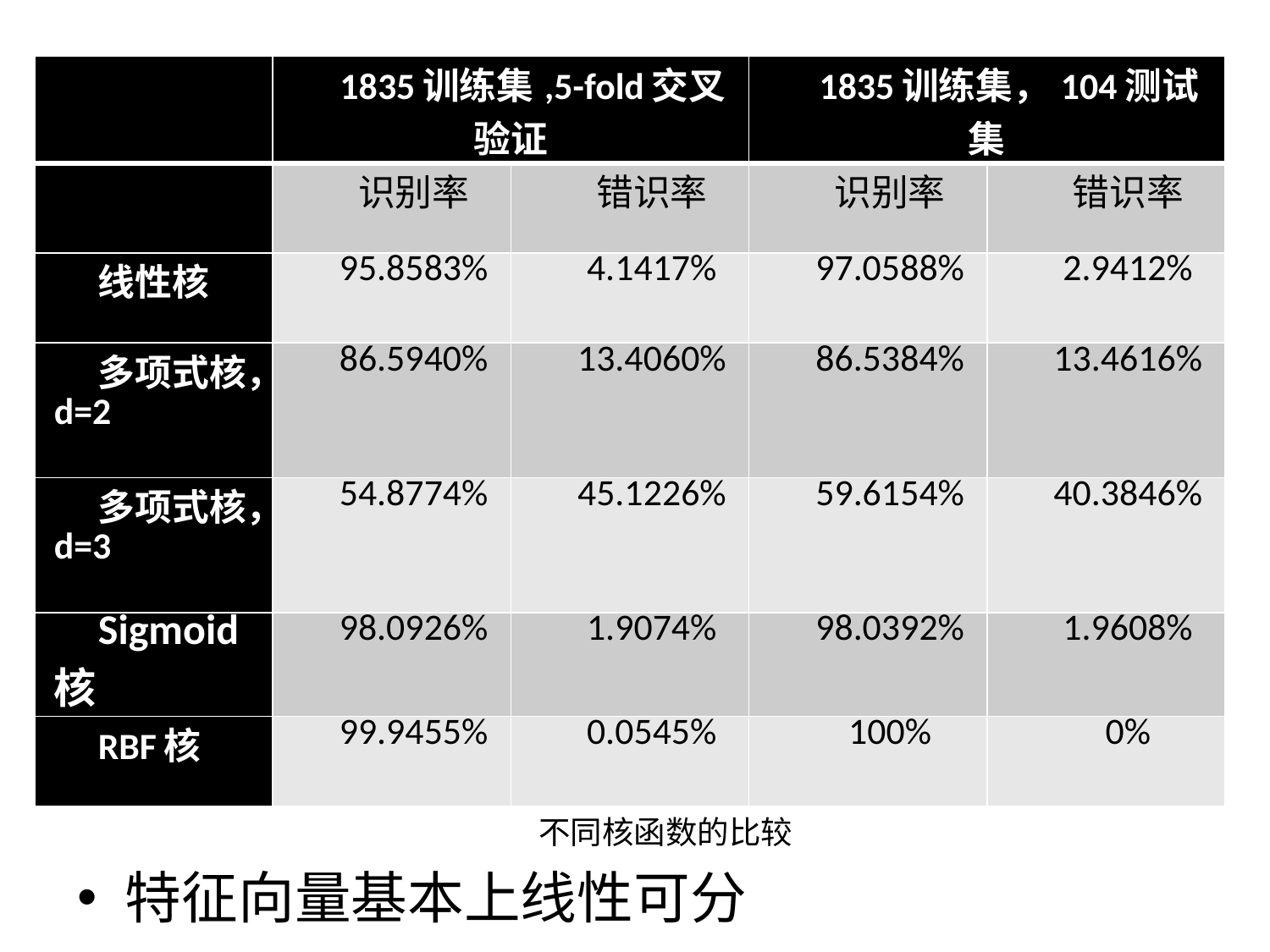

|  | 1835训练集,5-fold交叉验证 |  | 1835训练集，104测试集 |  |
| --- | --- | --- | --- | --- |
|  | 识别率 | 错识率 | 识别率 | 错识率 |
| 线性核 | 95.8583% | 4.1417% | 97.0588% | 2.9412% |
| 多项式核，d=2 | 86.5940% | 13.4060% | 86.5384% | 13.4616% |
| 多项式核，d=3 | 54.8774% | 45.1226% | 59.6154% | 40.3846% |
| Sigmoid核 | 98.0926% | 1.9074% | 98.0392% | 1.9608% |
| RBF核 | 99.9455% | 0.0545% | 100% | 0% |
不同核函数的比较
特征向量基本上线性可分